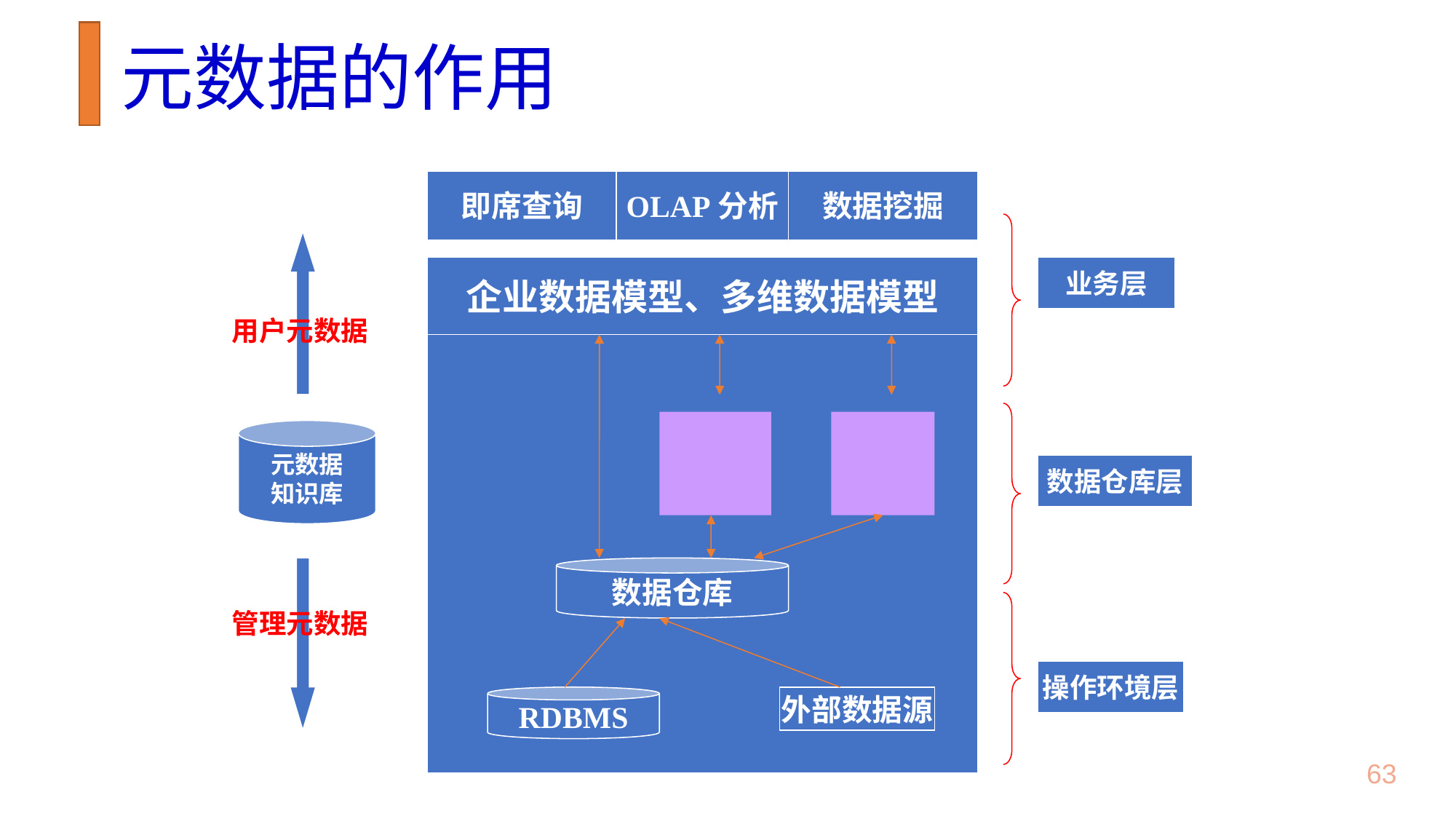

# 元数据的作用
即席查询
OLAP分析
数据挖掘

企业数据模型、多维数据模型
业务层
用户元数据

元数据
知识库
数据仓库层

数据仓库

管理元数据

操作环境层
RDBMS
外部数据源
63